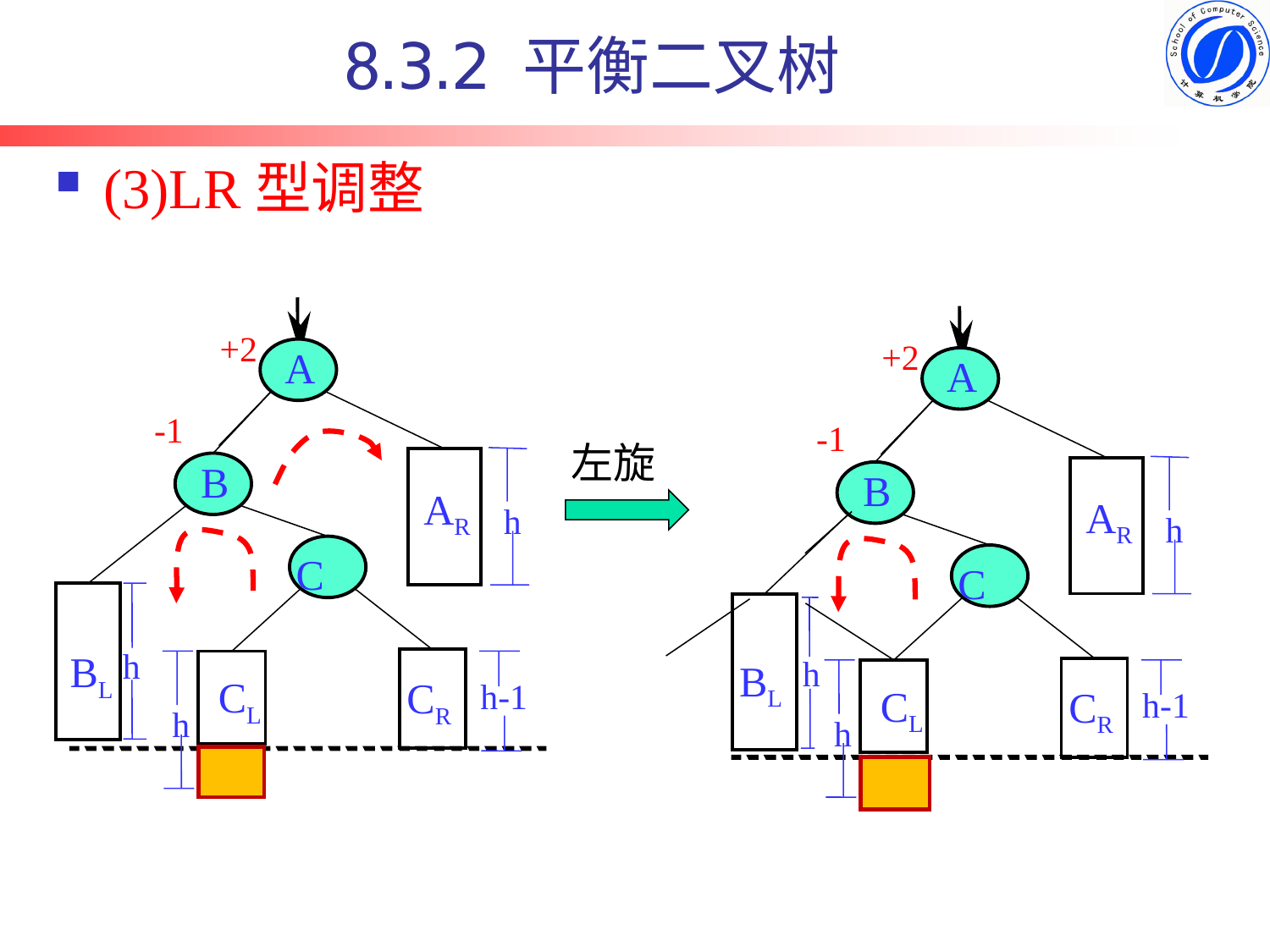

8.3.2 平衡二叉树
(3)LR型调整

A

h

AR
+2
-1
+2
-1
A

左旋

h

B

B

AR

C

C

h-1

CR

h

h

BL
BL

h

h-1

h

CL
CL
CR